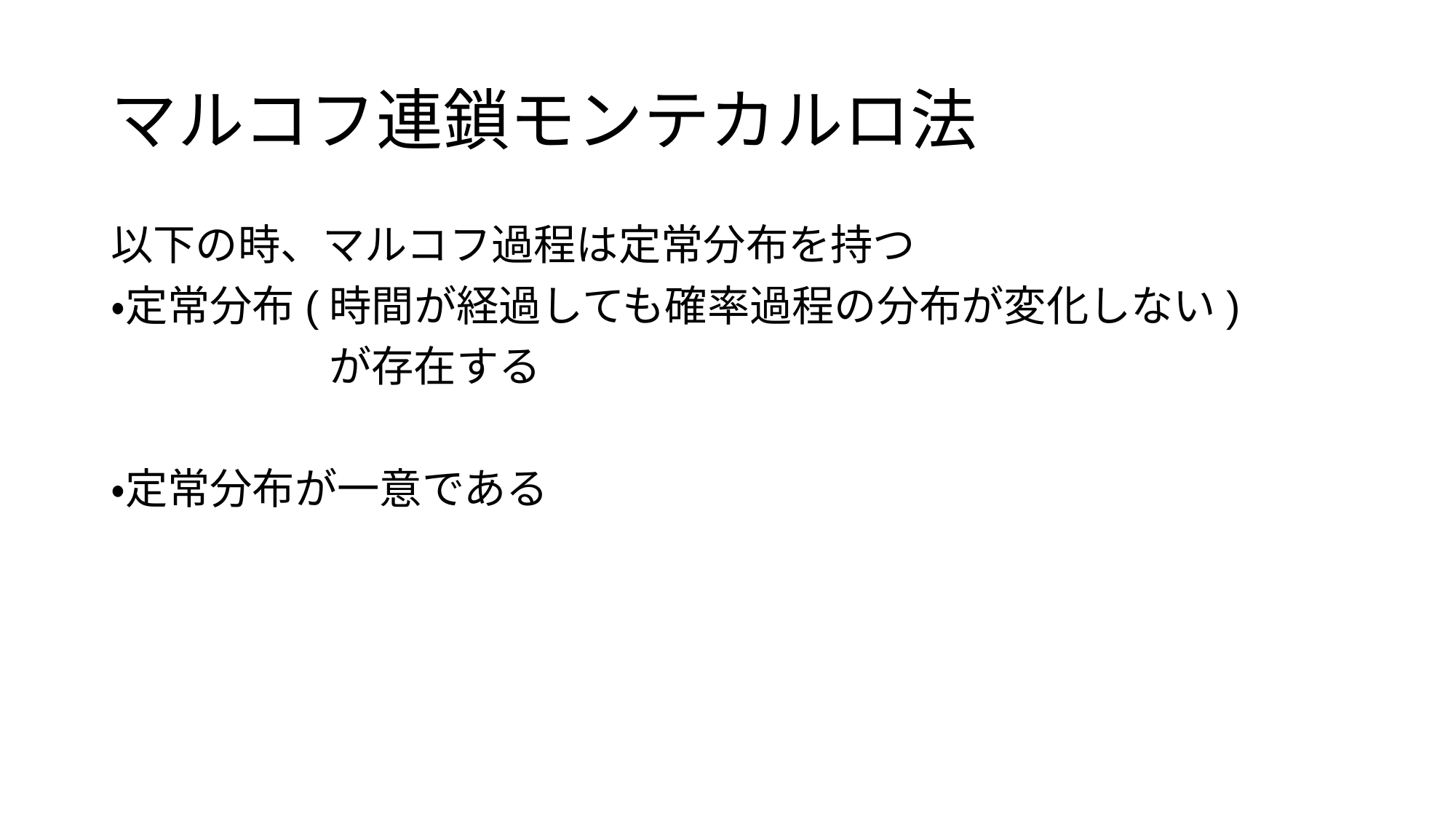

# マルコフ連鎖モンテカルロ法
以下の時、マルコフ過程は定常分布を持つ
・定常分布(時間が経過しても確率過程の分布が変化しない)
		が存在する

・定常分布が一意である